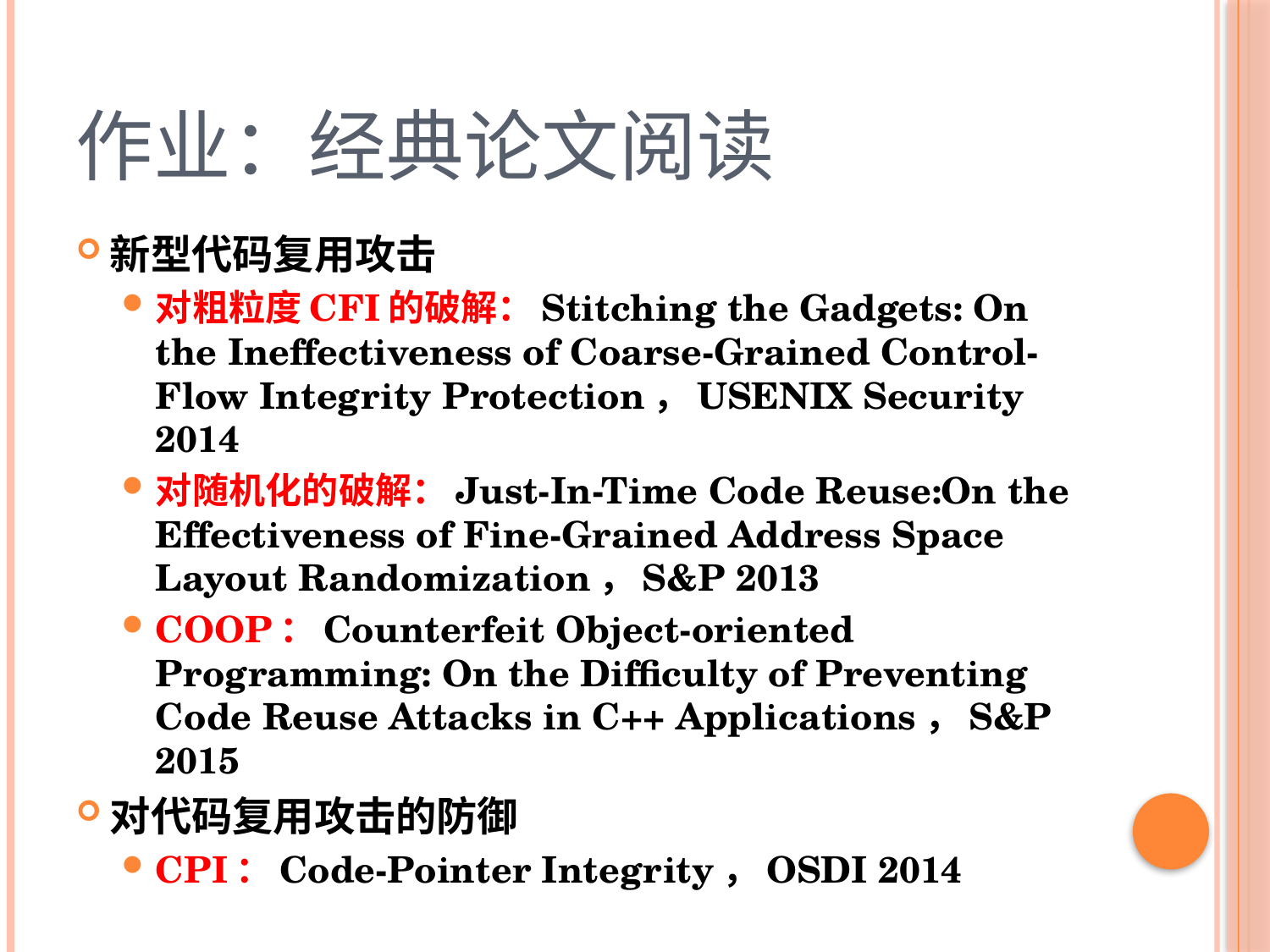

# 作业：经典论文阅读
新型代码复用攻击
对粗粒度CFI的破解：Stitching the Gadgets: On the Ineffectiveness of Coarse-Grained Control-Flow Integrity Protection，USENIX Security 2014
对随机化的破解：Just-In-Time Code Reuse:On the Effectiveness of Fine-Grained Address Space Layout Randomization，S&P 2013
COOP：Counterfeit Object-oriented Programming: On the Difficulty of Preventing Code Reuse Attacks in C++ Applications，S&P 2015
对代码复用攻击的防御
CPI：Code-Pointer Integrity，OSDI 2014